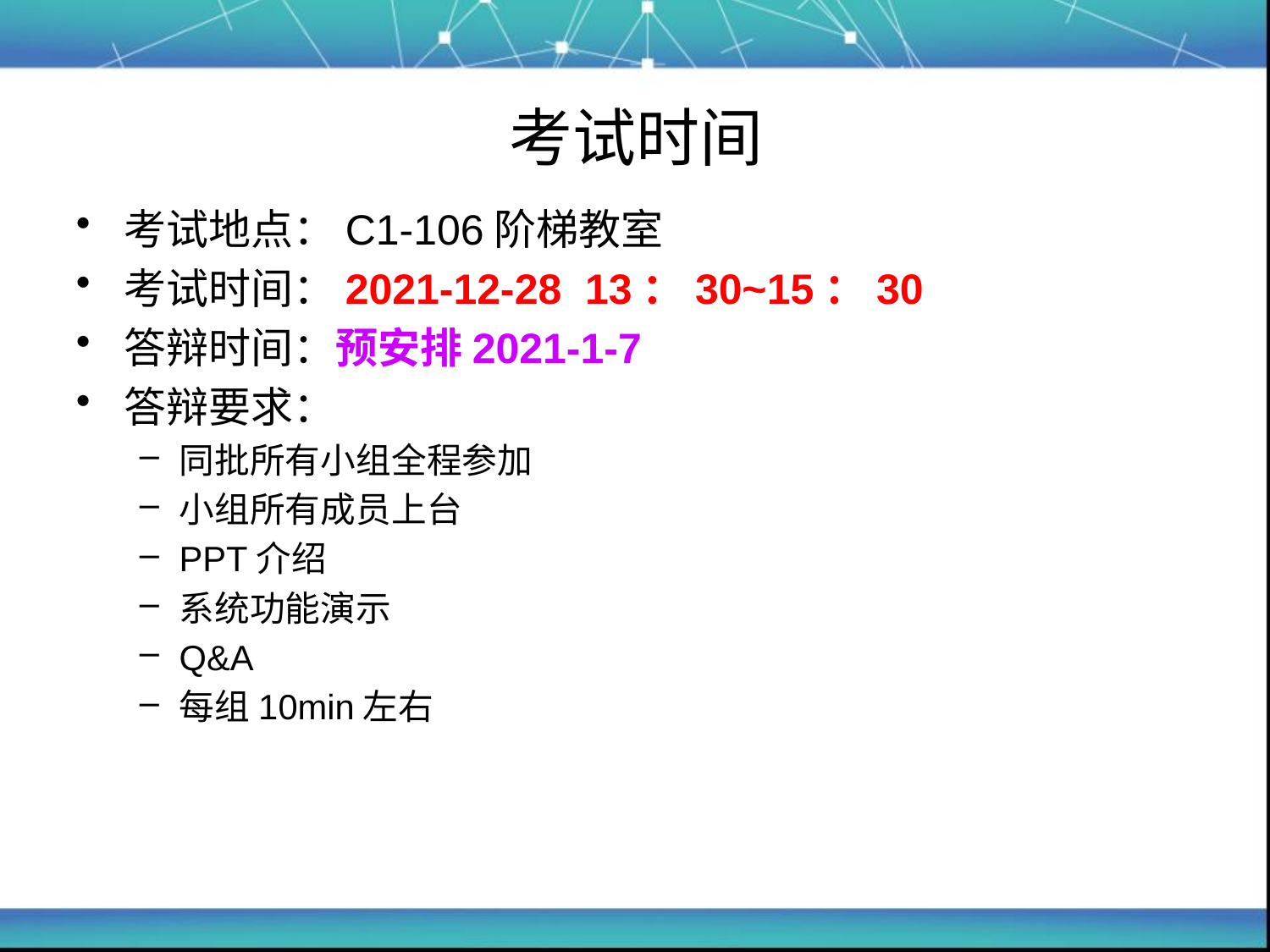

# 考试时间
考试地点：C1-106阶梯教室
考试时间：2021-12-28  13：30~15：30
答辩时间：预安排2021-1-7
答辩要求：
同批所有小组全程参加
小组所有成员上台
PPT介绍
系统功能演示
Q&A
每组10min左右